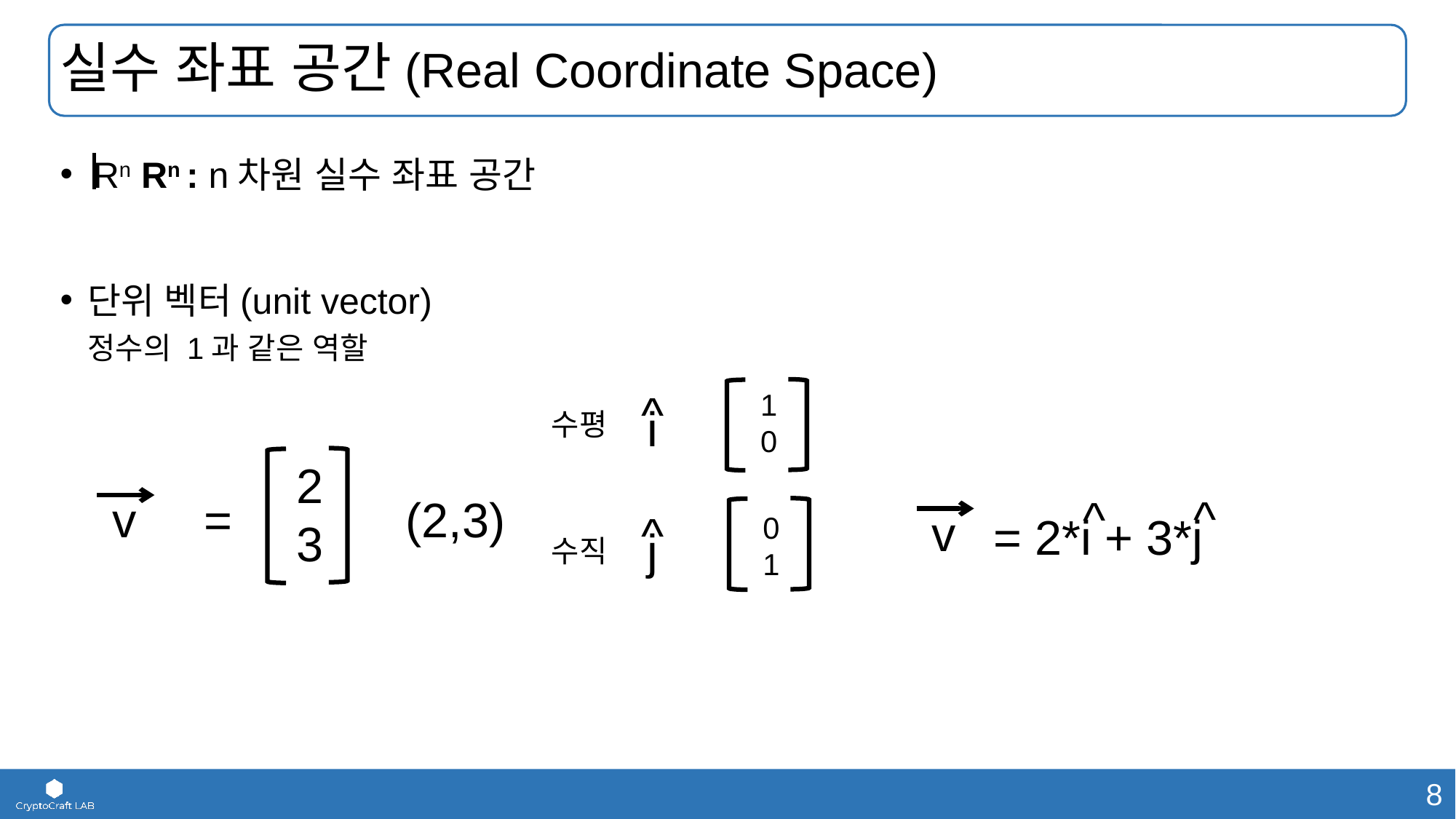

# 실수 좌표 공간(Real Coordinate Space)
 Rn Rn : n차원 실수 좌표 공간

단위 벡터(unit vector)
정수의 1과 같은 역할

^
i

1
0
수평

0
1
^
j
수직

2
3
^
^
v
= 2*i + 3*j
v
=
(2,3)